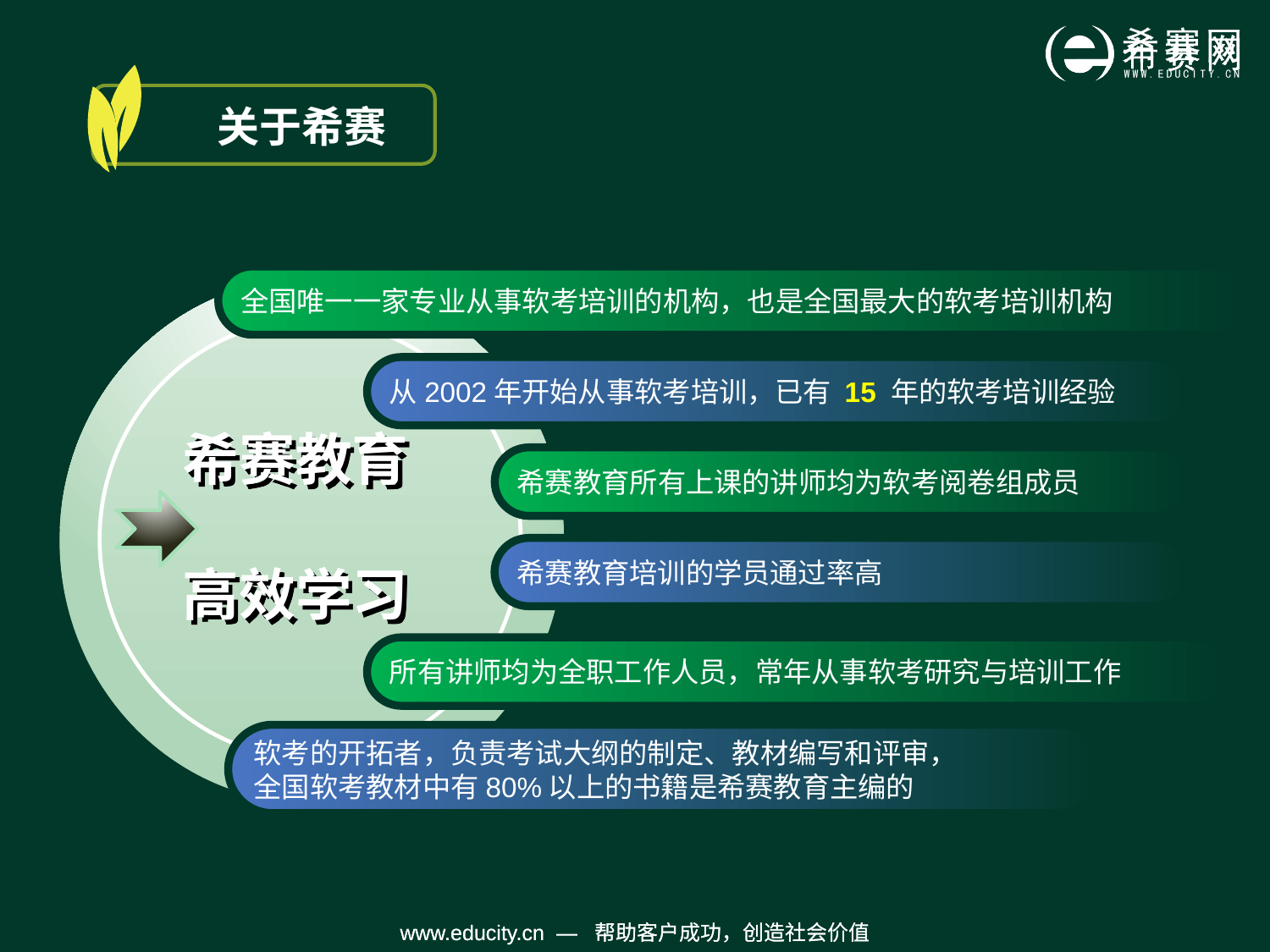

关于希赛
全国唯一一家专业从事软考培训的机构，也是全国最大的软考培训机构

    希赛教育

    高效学习
从2002年开始从事软考培训，已有 15 年的软考培训经验
希赛教育所有上课的讲师均为软考阅卷组成员

希赛教育培训的学员通过率高
所有讲师均为全职工作人员，常年从事软考研究与培训工作
软考的开拓者，负责考试大纲的制定、教材编写和评审，
全国软考教材中有80%以上的书籍是希赛教育主编的